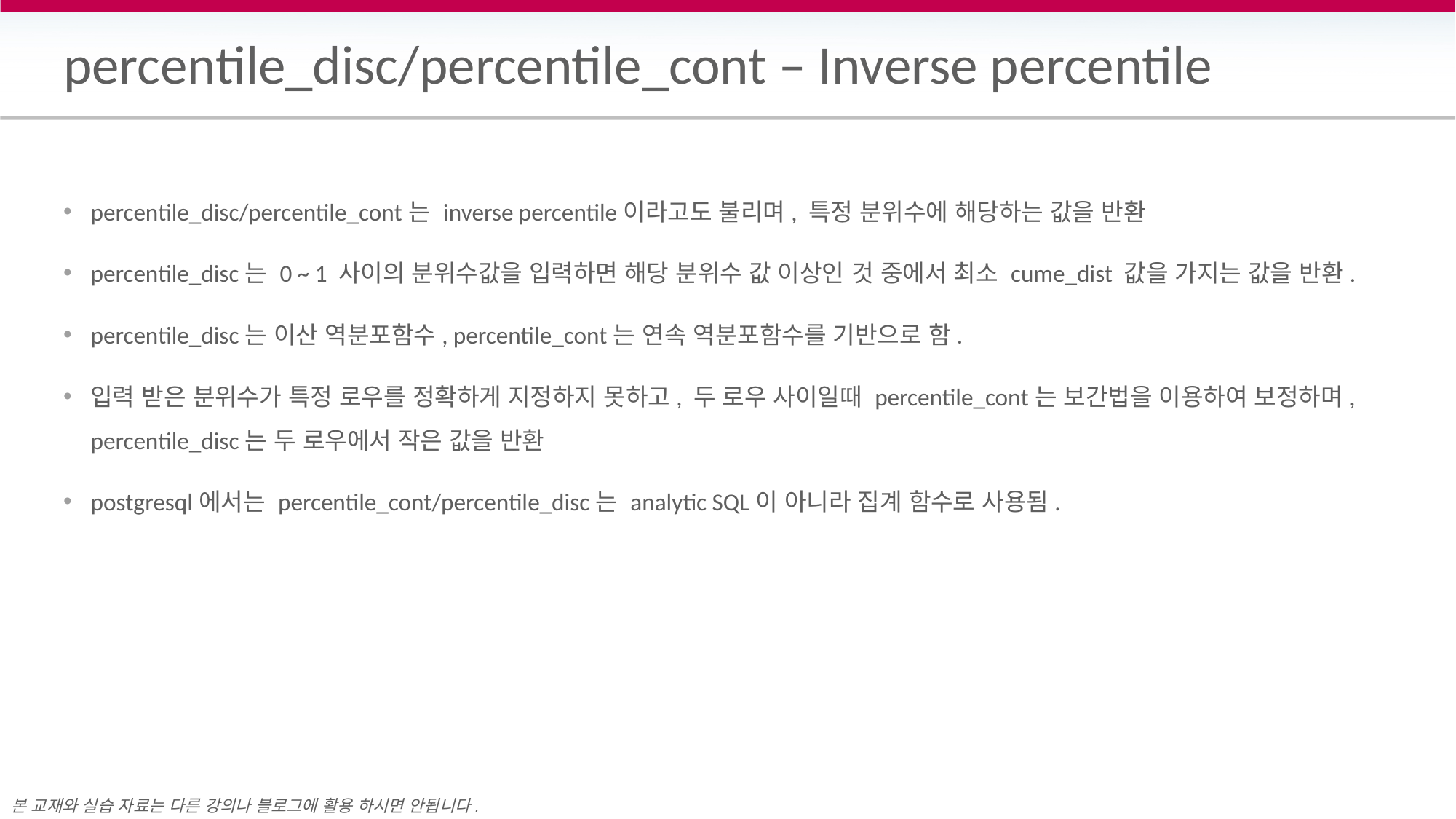

# percentile_disc/percentile_cont – Inverse percentile
percentile_disc/percentile_cont는 inverse percentile이라고도 불리며, 특정 분위수에 해당하는 값을 반환
percentile_disc는 0 ~ 1 사이의 분위수값을 입력하면 해당 분위수 값 이상인 것 중에서 최소 cume_dist 값을 가지는 값을 반환.
percentile_disc는 이산 역분포함수, percentile_cont는 연속 역분포함수를 기반으로 함.
입력 받은 분위수가 특정 로우를 정확하게 지정하지 못하고, 두 로우 사이일때 percentile_cont는 보간법을 이용하여 보정하며, percentile_disc는 두 로우에서 작은 값을 반환
postgresql에서는 percentile_cont/percentile_disc는 analytic SQL이 아니라 집계 함수로 사용됨.